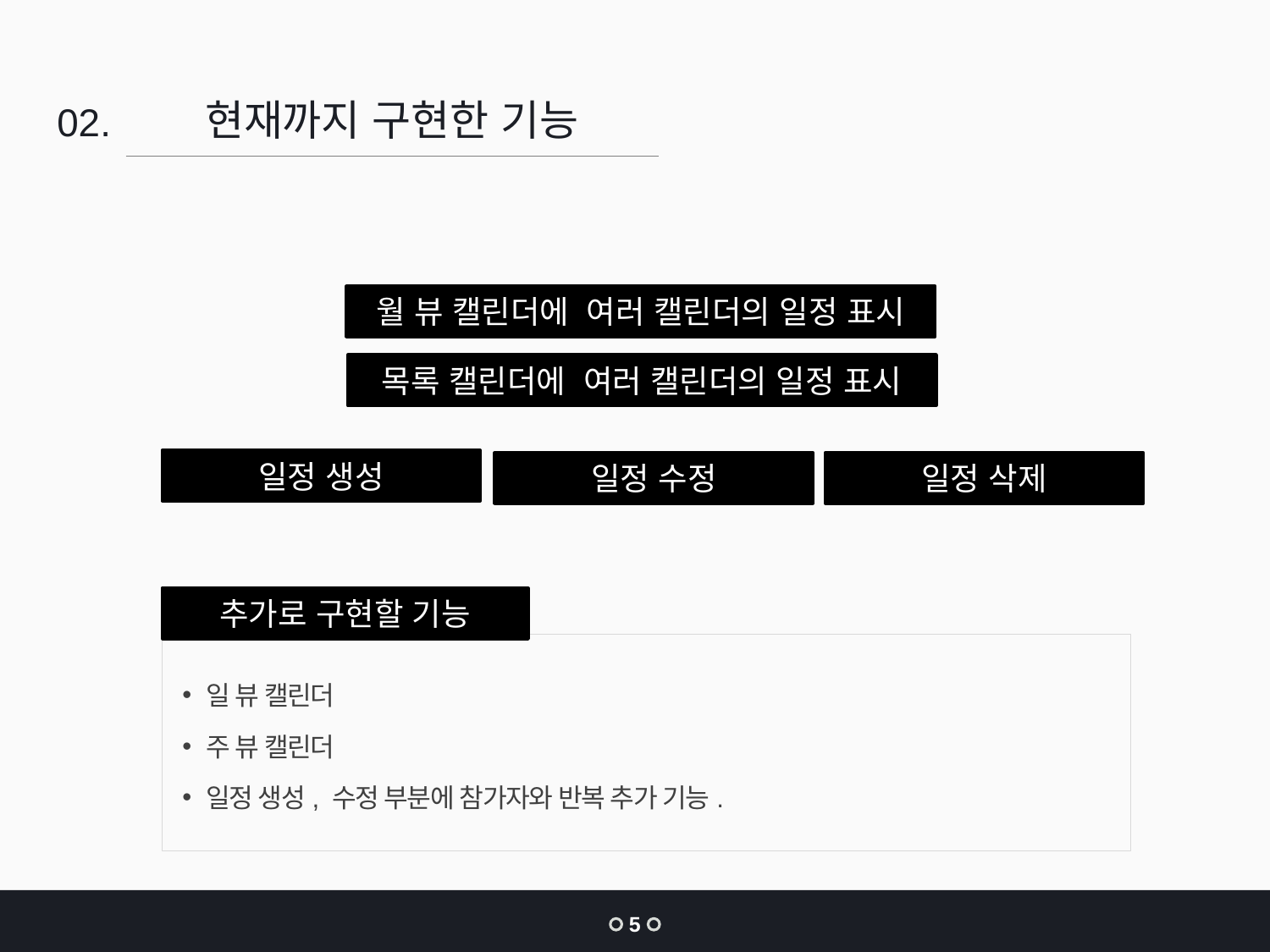

현재까지 구현한 기능
02.
월 뷰 캘린더에  여러 캘린더의 일정 표시
목록 캘린더에  여러 캘린더의 일정 표시
일정 생성
일정 수정
일정 삭제
추가로 구현할 기능
일 뷰 캘린더
주 뷰 캘린더
일정 생성, 수정 부분에 참가자와 반복 추가 기능.
5